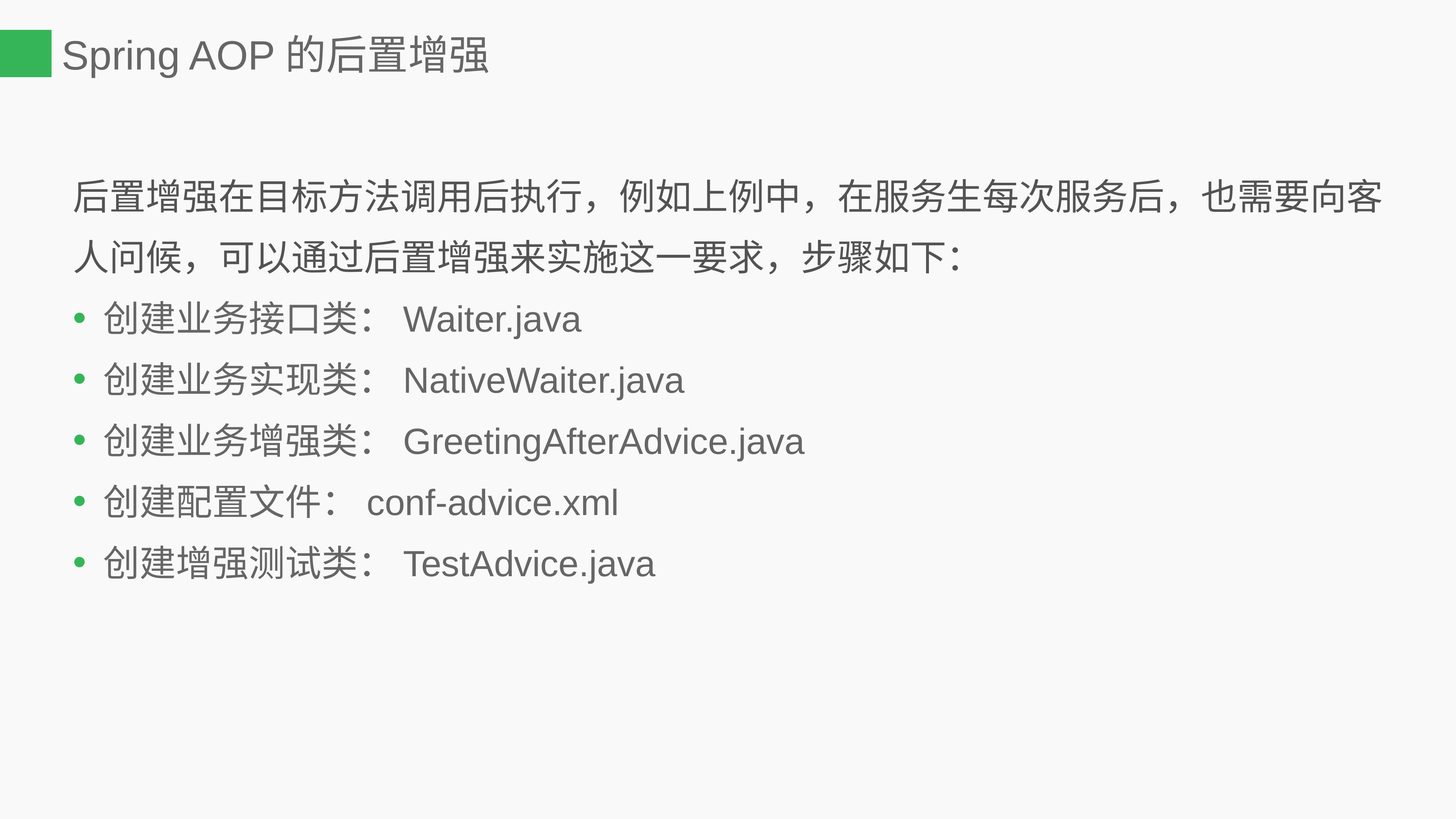

# Spring AOP的后置增强
后置增强在目标方法调用后执行，例如上例中，在服务生每次服务后，也需要向客人问候，可以通过后置增强来实施这一要求，步骤如下：
创建业务接口类：Waiter.java
创建业务实现类：NativeWaiter.java
创建业务增强类：GreetingAfterAdvice.java
创建配置文件：conf-advice.xml
创建增强测试类：TestAdvice.java